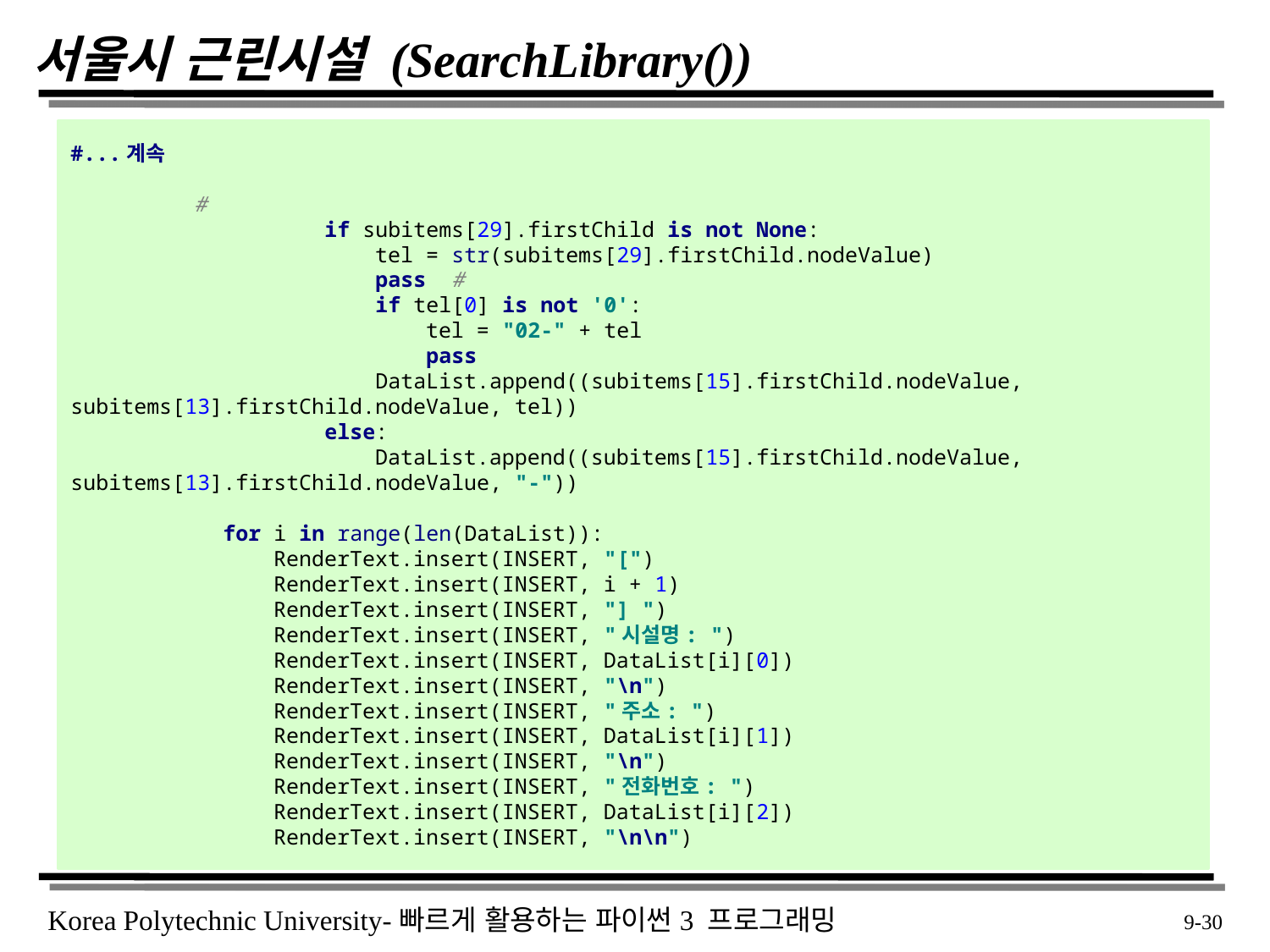

# 서울시 근린시설 (SearchLibrary())

#...계속
                    #
                    if subitems[29].firstChild is not None:
                        tel = str(subitems[29].firstChild.nodeValue)
                        pass  #
                        if tel[0] is not '0':
                            tel = "02-" + tel
                            pass
                        DataList.append((subitems[15].firstChild.nodeValue, subitems[13].firstChild.nodeValue, tel))
                    else:
                        DataList.append((subitems[15].firstChild.nodeValue, subitems[13].firstChild.nodeValue, "-"))
            for i in range(len(DataList)):
                RenderText.insert(INSERT, "[")
                RenderText.insert(INSERT, i + 1)
                RenderText.insert(INSERT, "] ")
                RenderText.insert(INSERT, "시설명: ")
                RenderText.insert(INSERT, DataList[i][0])
                RenderText.insert(INSERT, "\n")
                RenderText.insert(INSERT, "주소: ")
                RenderText.insert(INSERT, DataList[i][1])
                RenderText.insert(INSERT, "\n")
                RenderText.insert(INSERT, "전화번호: ")
                RenderText.insert(INSERT, DataList[i][2])
                RenderText.insert(INSERT, "\n\n")

 9-30